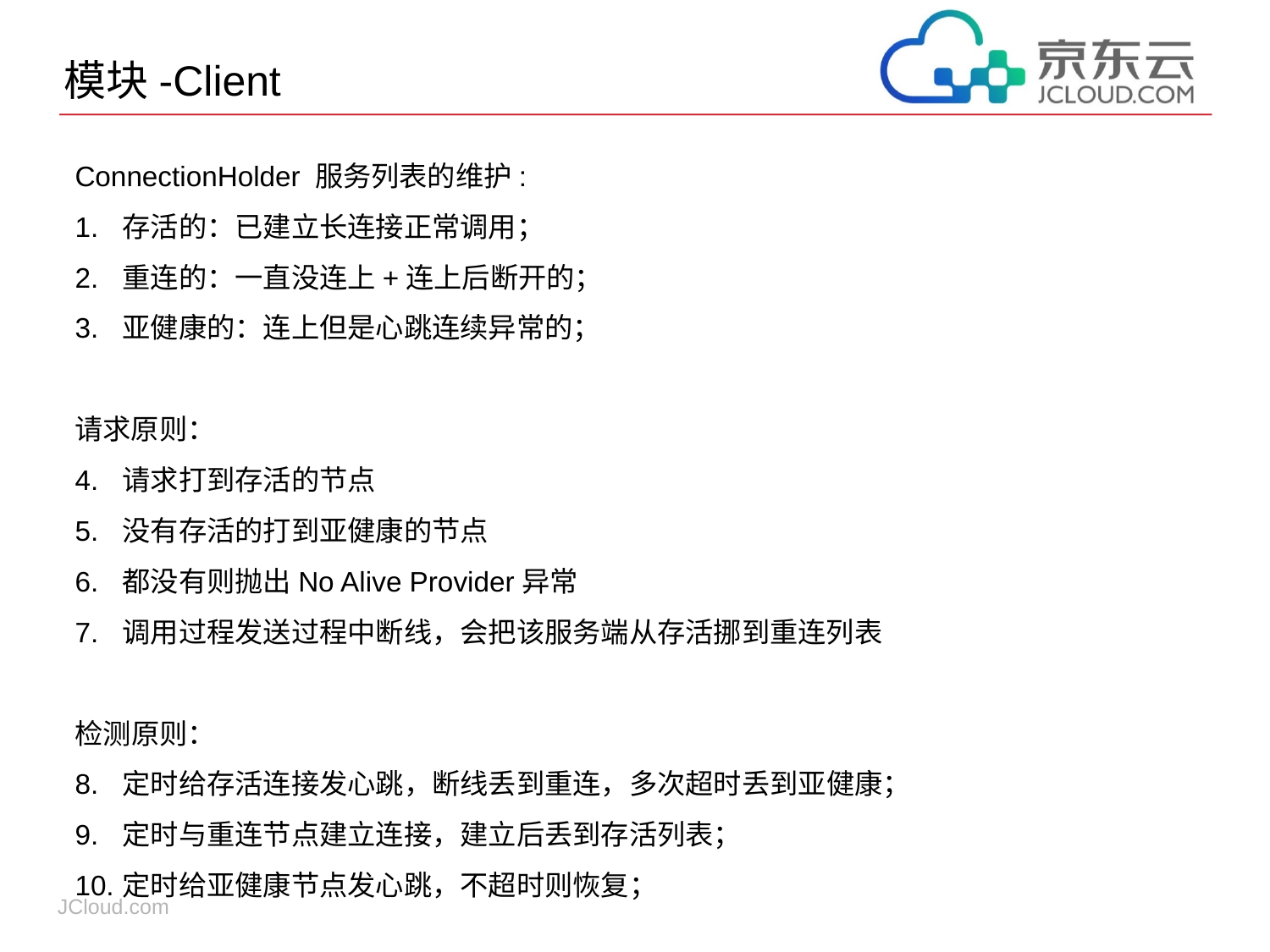

模块-Client
ConnectionHolder 服务列表的维护:
存活的：已建立长连接正常调用；
重连的：一直没连上+连上后断开的；
亚健康的：连上但是心跳连续异常的；

请求原则：
请求打到存活的节点
没有存活的打到亚健康的节点
都没有则抛出No Alive Provider异常
调用过程发送过程中断线，会把该服务端从存活挪到重连列表

检测原则：
定时给存活连接发心跳，断线丢到重连，多次超时丢到亚健康；
定时与重连节点建立连接，建立后丢到存活列表；
定时给亚健康节点发心跳，不超时则恢复；